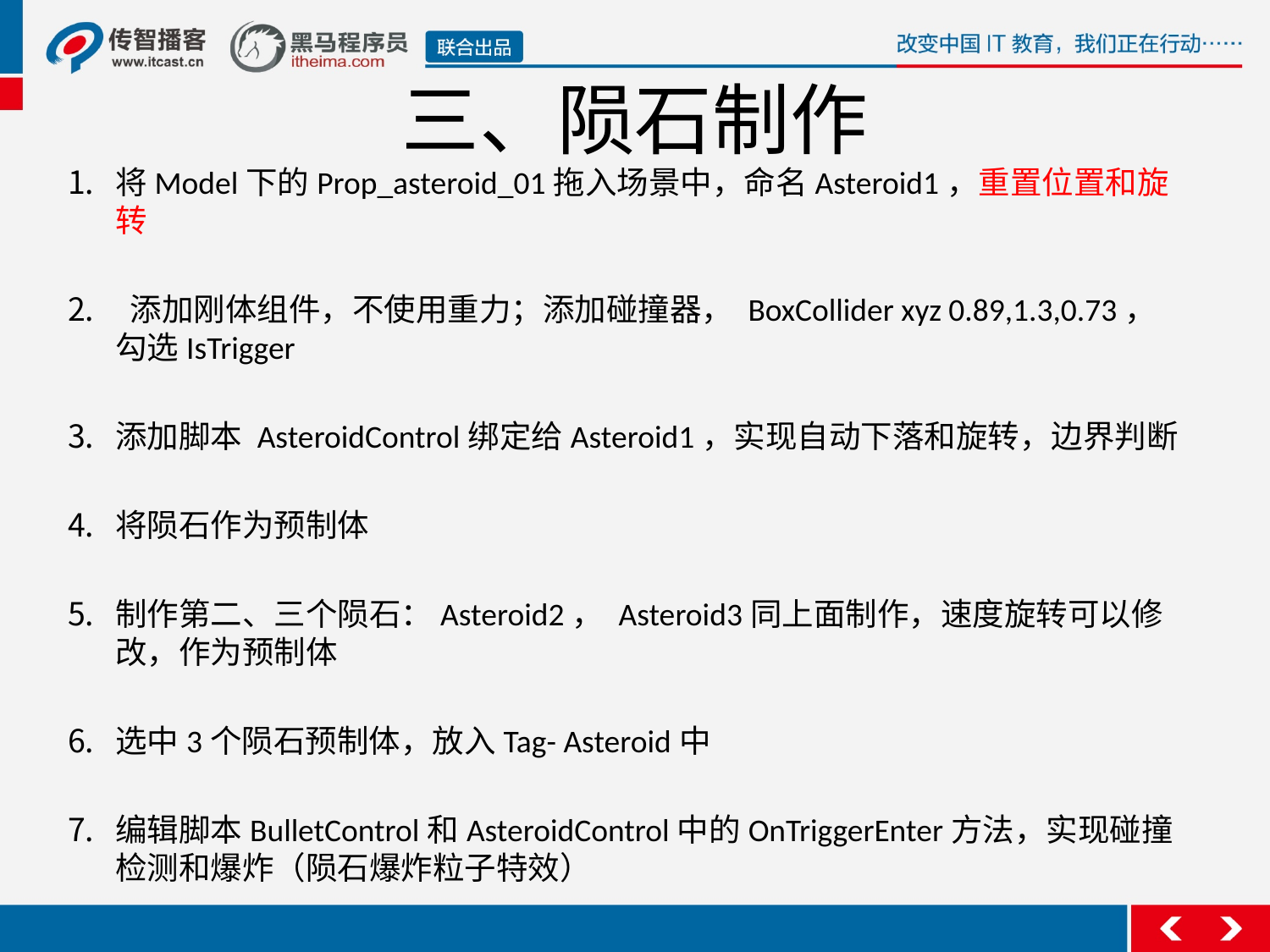

# 三、陨石制作
将Model下的Prop_asteroid_01拖入场景中，命名Asteroid1，重置位置和旋转

 添加刚体组件，不使用重力；添加碰撞器， BoxCollider xyz 0.89,1.3,0.73，勾选IsTrigger

添加脚本 AsteroidControl绑定给Asteroid1，实现自动下落和旋转，边界判断

将陨石作为预制体

制作第二、三个陨石：Asteroid2， Asteroid3同上面制作，速度旋转可以修改，作为预制体

选中3个陨石预制体，放入Tag- Asteroid中

编辑脚本BulletControl和AsteroidControl中的OnTriggerEnter方法，实现碰撞检测和爆炸（陨石爆炸粒子特效）